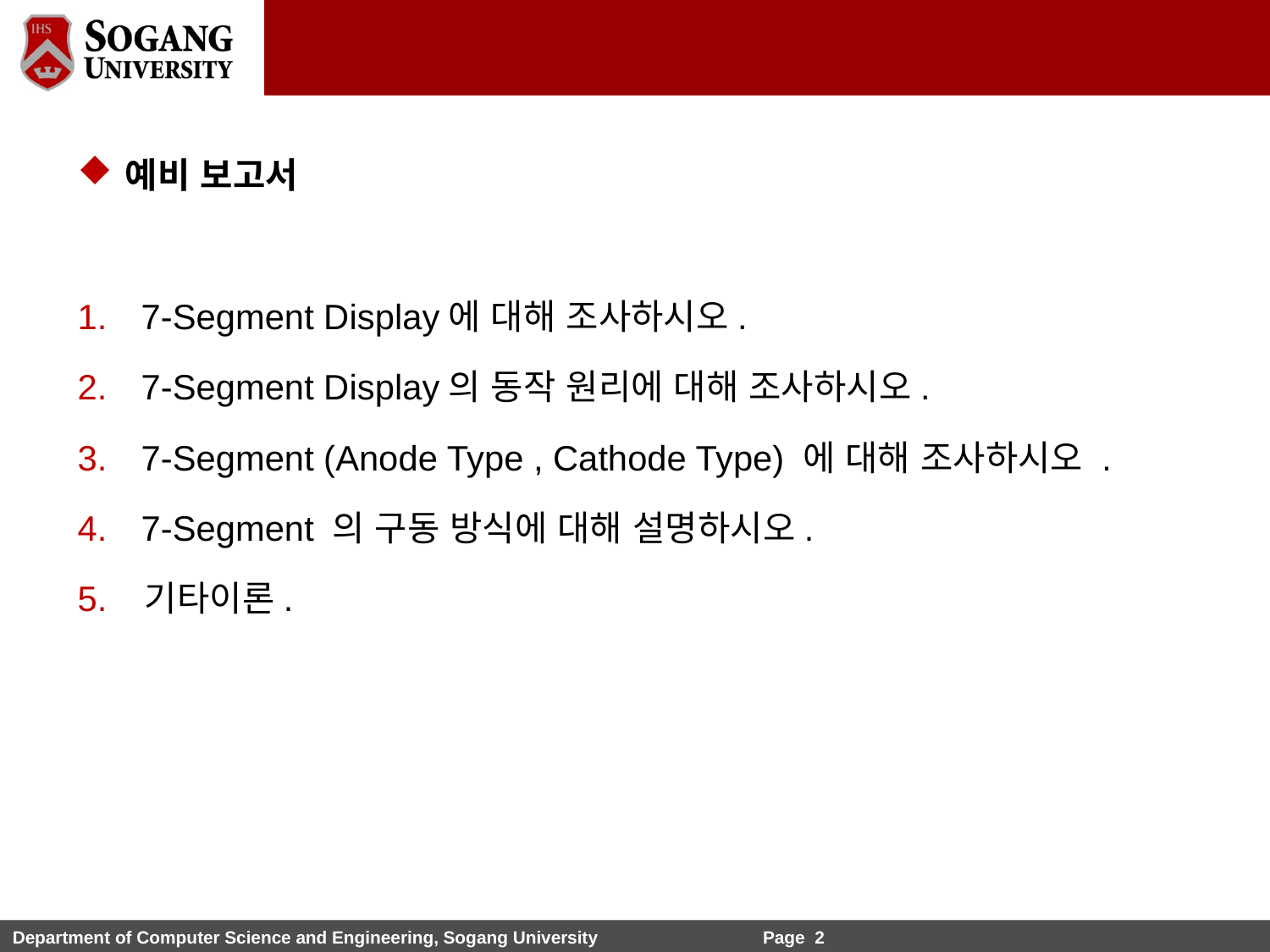

예비 보고서

7-Segment Display에 대해 조사하시오.
7-Segment Display의 동작 원리에 대해 조사하시오.
7-Segment (Anode Type , Cathode Type) 에 대해 조사하시오 .
7-Segment 의 구동 방식에 대해 설명하시오.
5.   기타이론.